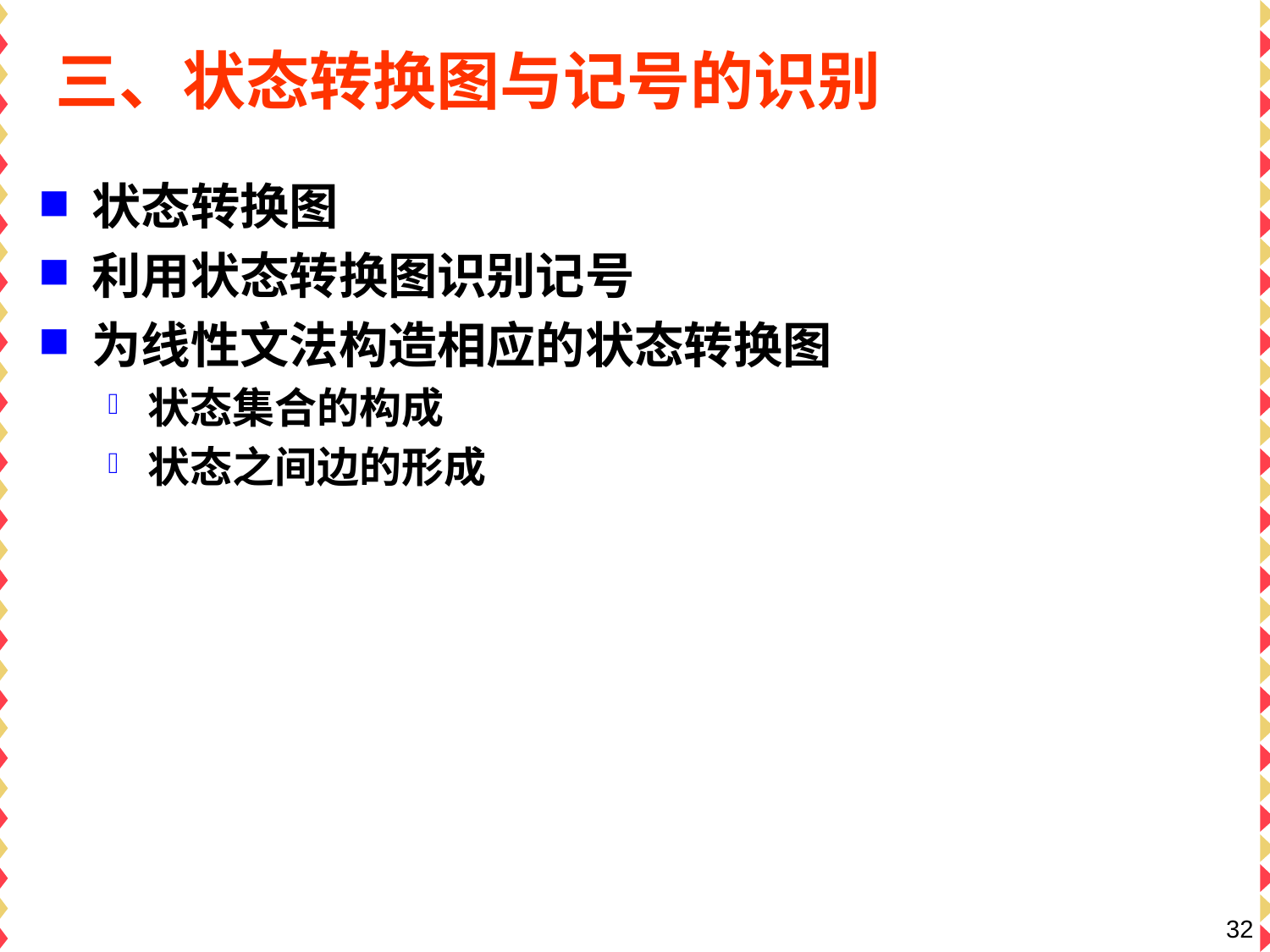

# 三、状态转换图与记号的识别
状态转换图
利用状态转换图识别记号
为线性文法构造相应的状态转换图
状态集合的构成
状态之间边的形成
32